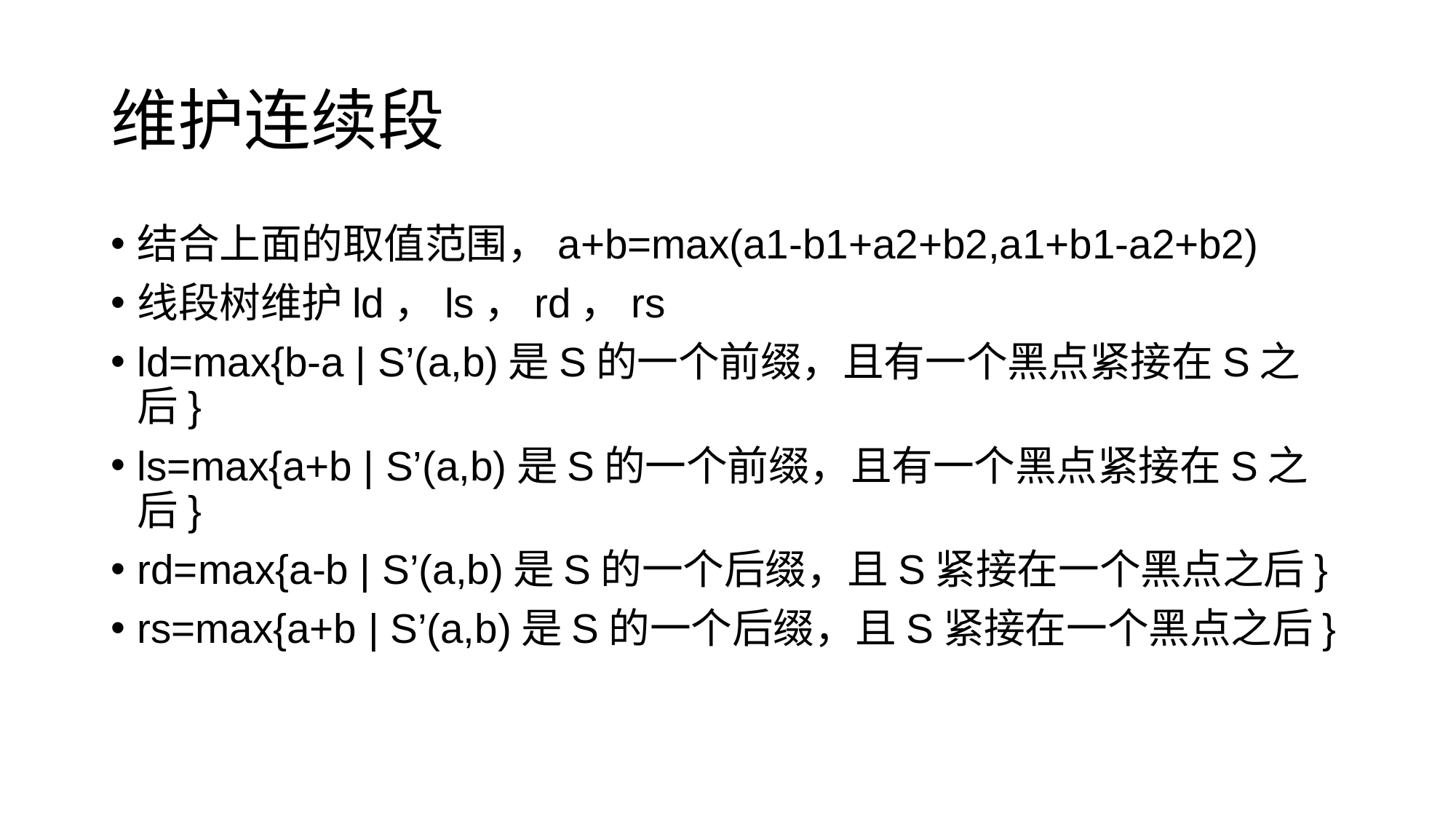

# 维护连续段
结合上面的取值范围，a+b=max(a1-b1+a2+b2,a1+b1-a2+b2)
线段树维护ld，ls，rd，rs
ld=max{b-a | S’(a,b)是S的一个前缀，且有一个黑点紧接在S之后}
ls=max{a+b | S’(a,b)是S的一个前缀，且有一个黑点紧接在S之后}
rd=max{a-b | S’(a,b)是S的一个后缀，且S紧接在一个黑点之后}
rs=max{a+b | S’(a,b)是S的一个后缀，且S紧接在一个黑点之后}